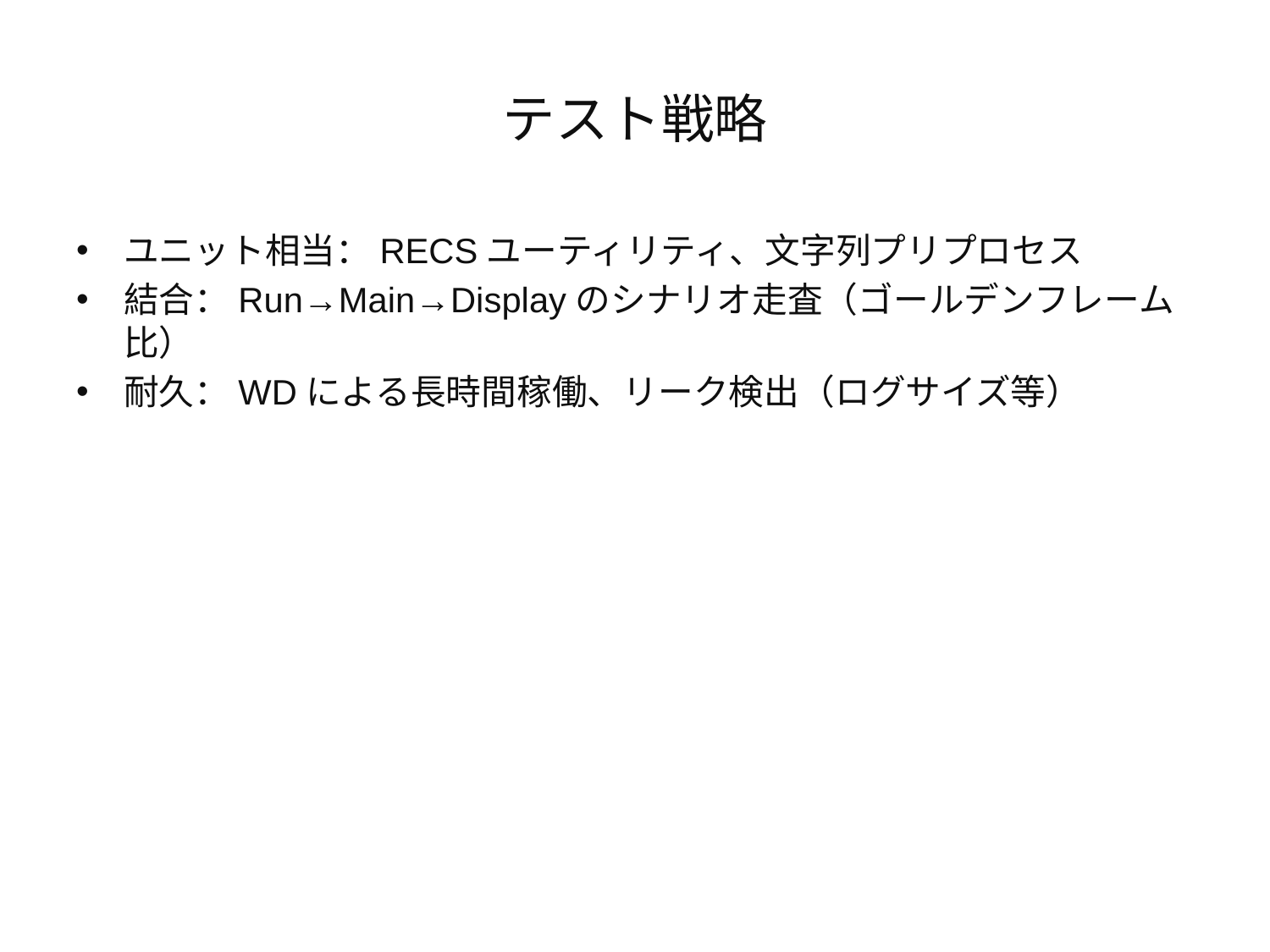

# テスト戦略
ユニット相当：RECSユーティリティ、文字列プリプロセス
結合：Run→Main→Displayのシナリオ走査（ゴールデンフレーム比）
耐久：WDによる長時間稼働、リーク検出（ログサイズ等）